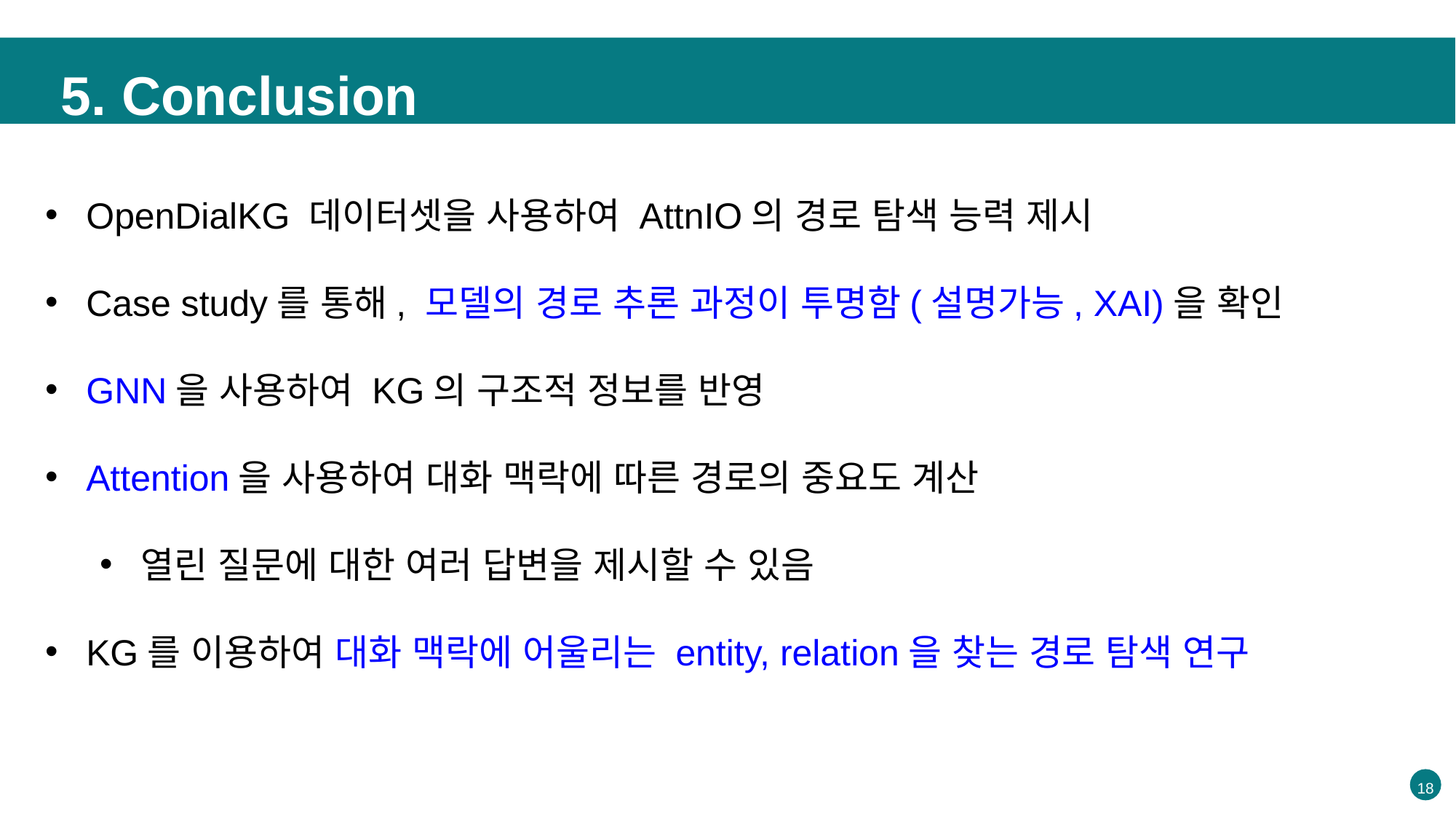

5. Conclusion

OpenDialKG 데이터셋을 사용하여 AttnIO의 경로 탐색 능력 제시
Case study를 통해, 모델의 경로 추론 과정이 투명함(설명가능, XAI)을 확인
GNN을 사용하여 KG의 구조적 정보를 반영
Attention을 사용하여 대화 맥락에 따른 경로의 중요도 계산
열린 질문에 대한 여러 답변을 제시할 수 있음
KG를 이용하여 대화 맥락에 어울리는 entity, relation을 찾는 경로 탐색 연구